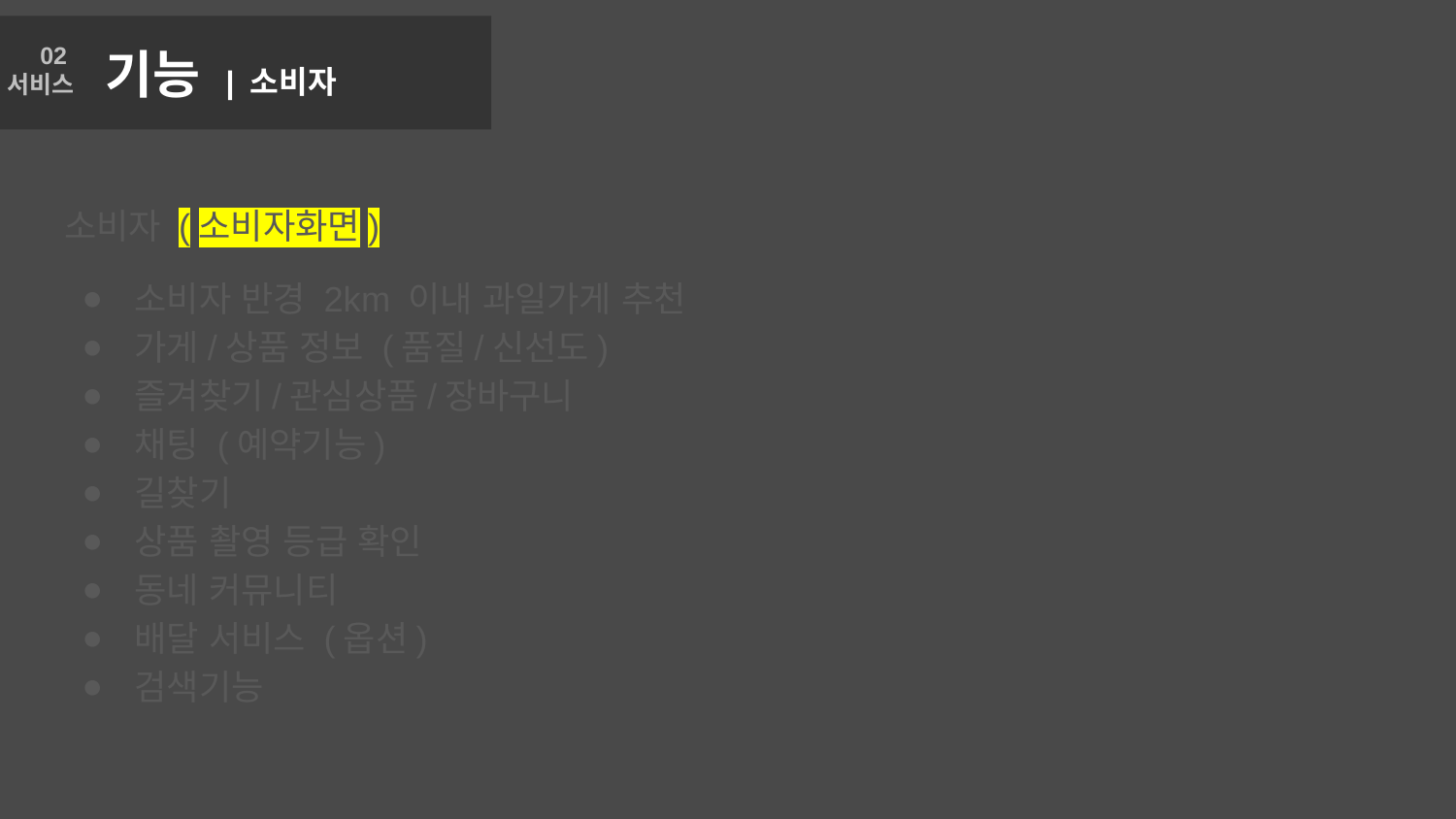

# 기능 | 소비자
02
서비스
소비자 (소비자화면)
소비자 반경 2km 이내 과일가게 추천
가게/상품 정보 (품질/신선도)
즐겨찾기/관심상품/장바구니
채팅 (예약기능)
길찾기
상품 촬영 등급 확인
동네 커뮤니티
배달 서비스 (옵션)
검색기능